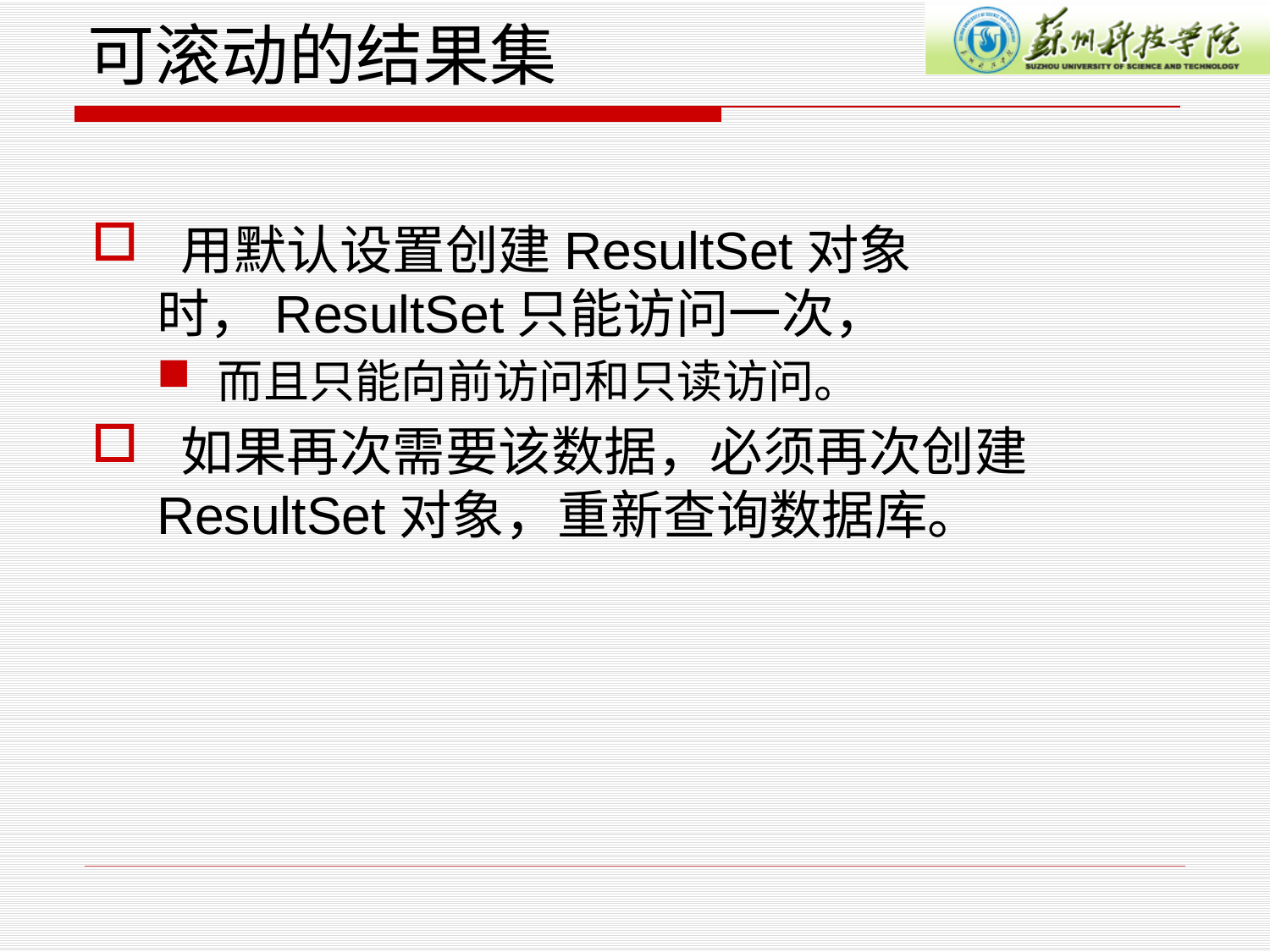

# 可滚动的结果集

 用默认设置创建ResultSet对象时，ResultSet只能访问一次，
而且只能向前访问和只读访问。
 如果再次需要该数据，必须再次创建ResultSet对象，重新查询数据库。